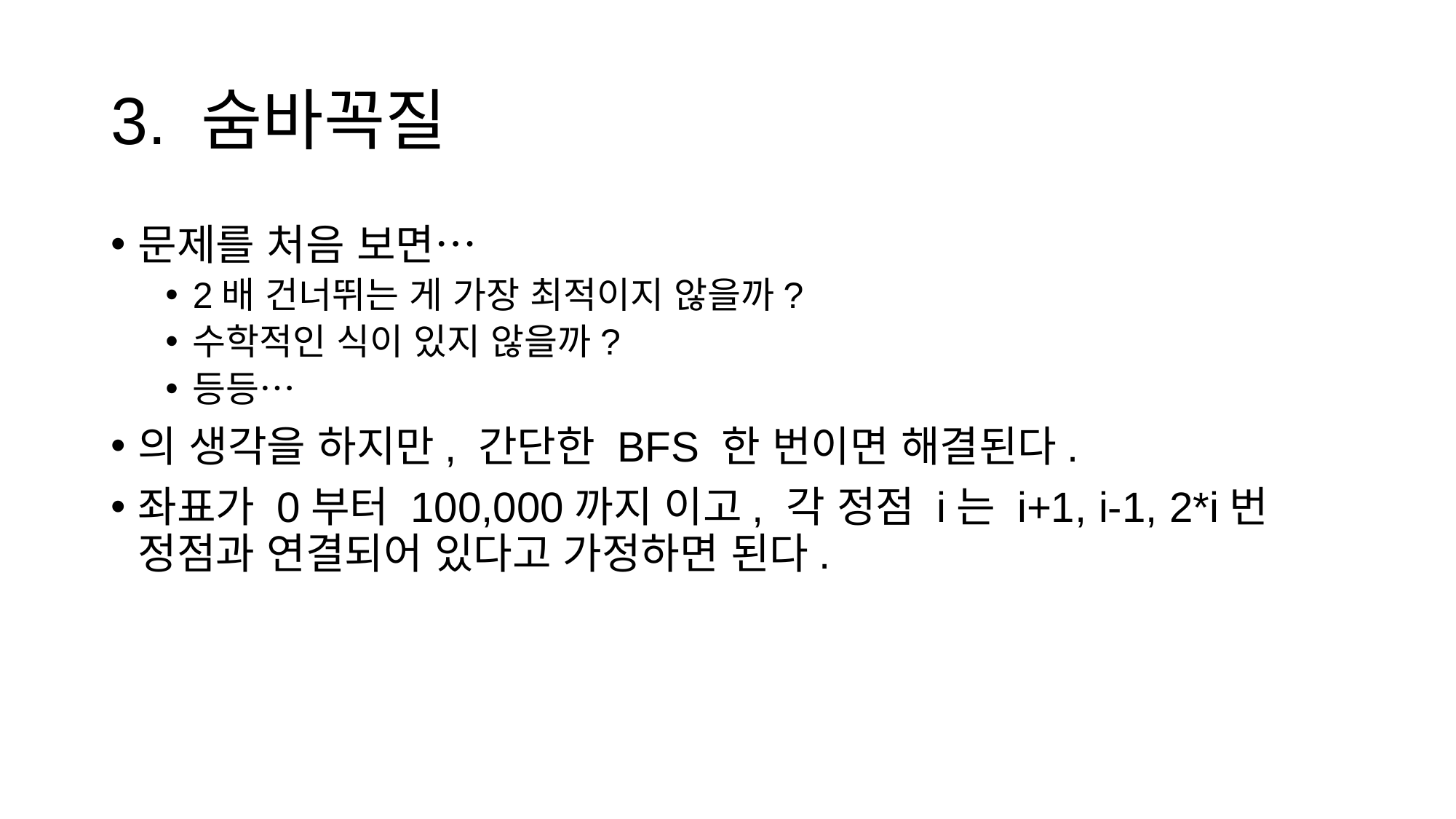

# 3. 숨바꼭질
문제를 처음 보면…
2배 건너뛰는 게 가장 최적이지 않을까?
수학적인 식이 있지 않을까?
등등…
의 생각을 하지만, 간단한 BFS 한 번이면 해결된다.
좌표가 0부터 100,000까지 이고, 각 정점 i는 i+1, i-1, 2*i번 정점과 연결되어 있다고 가정하면 된다.